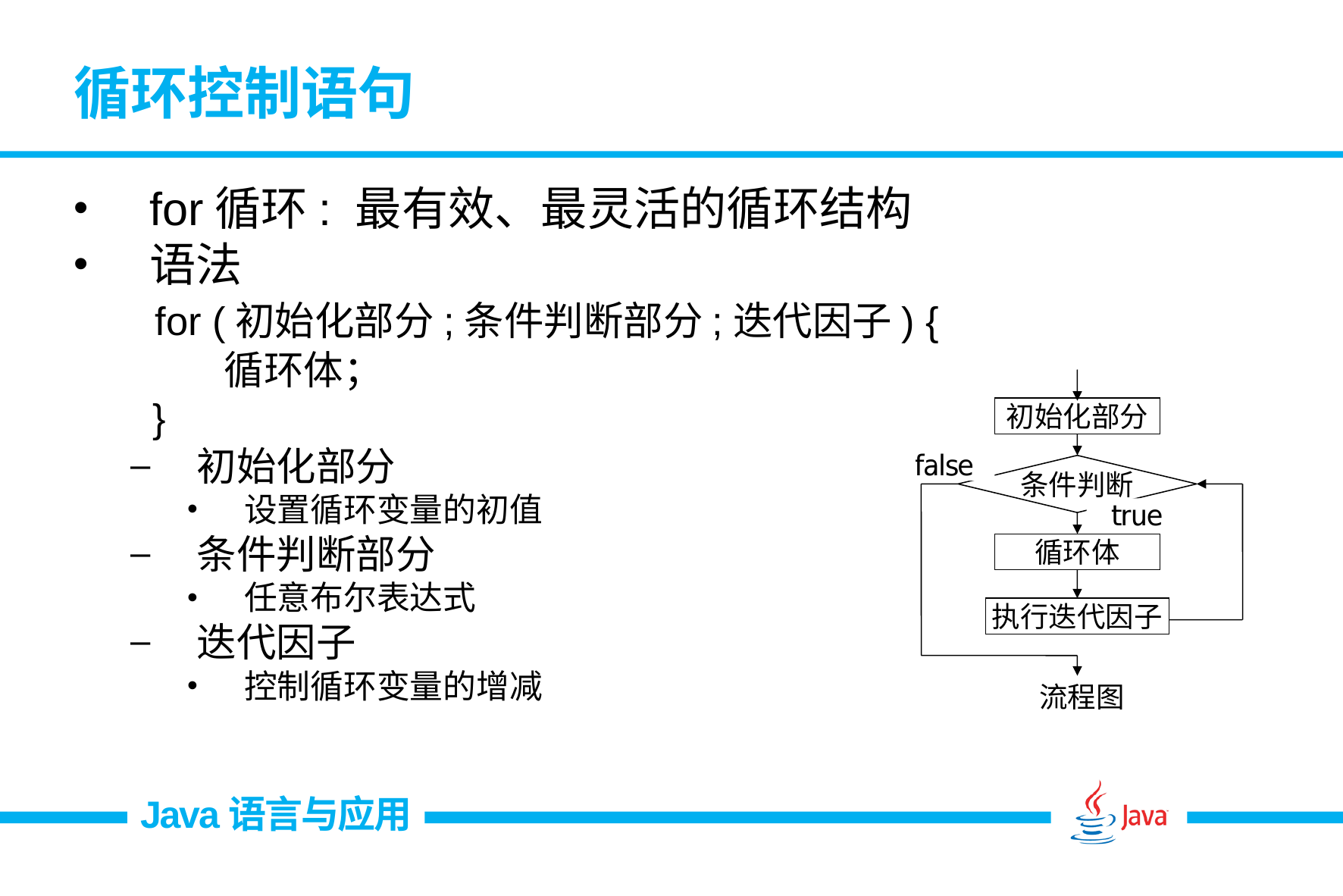

# 循环控制语句
for循环: 最有效、最灵活的循环结构
语法
  for (初始化部分;条件判断部分;迭代因子) {
	  循环体；
  }
初始化部分
设置循环变量的初值
条件判断部分
任意布尔表达式
迭代因子
控制循环变量的增减

初始化部分

false
条件判断

true

循环体

执行迭代因子

流程图